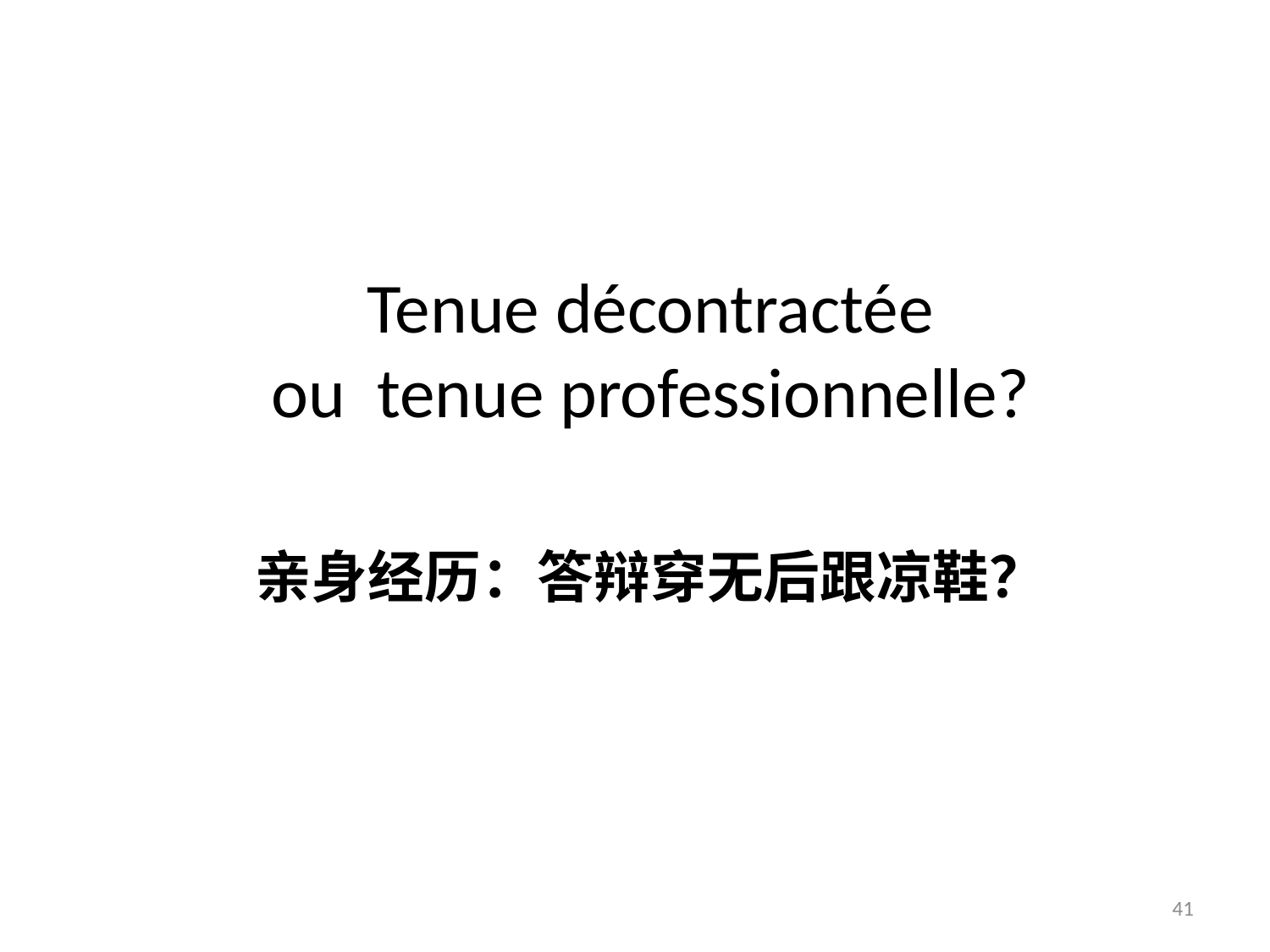

Tenue décontractée
ou  tenue professionnelle?

亲身经历：答辩穿无后跟凉鞋？
41